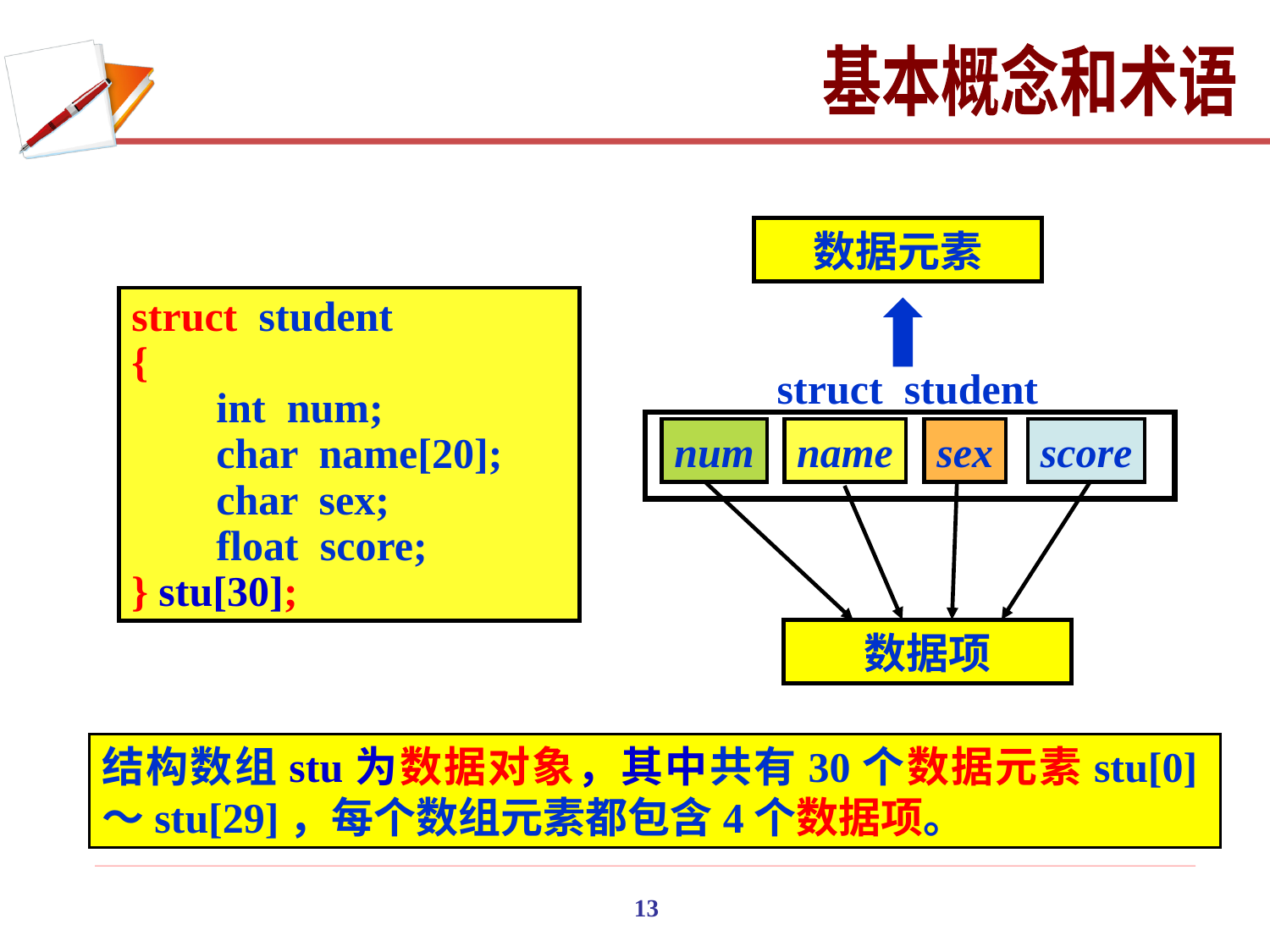

基本概念和术语
数据元素
struct  student
{
        int  num;
        char  name[20];
        char  sex;
        float  score;
} stu[30];

struct  student

num
name
sex
score

数据项
结构数组stu为数据对象，其中共有30个数据元素stu[0]～stu[29]，每个数组元素都包含4个数据项。